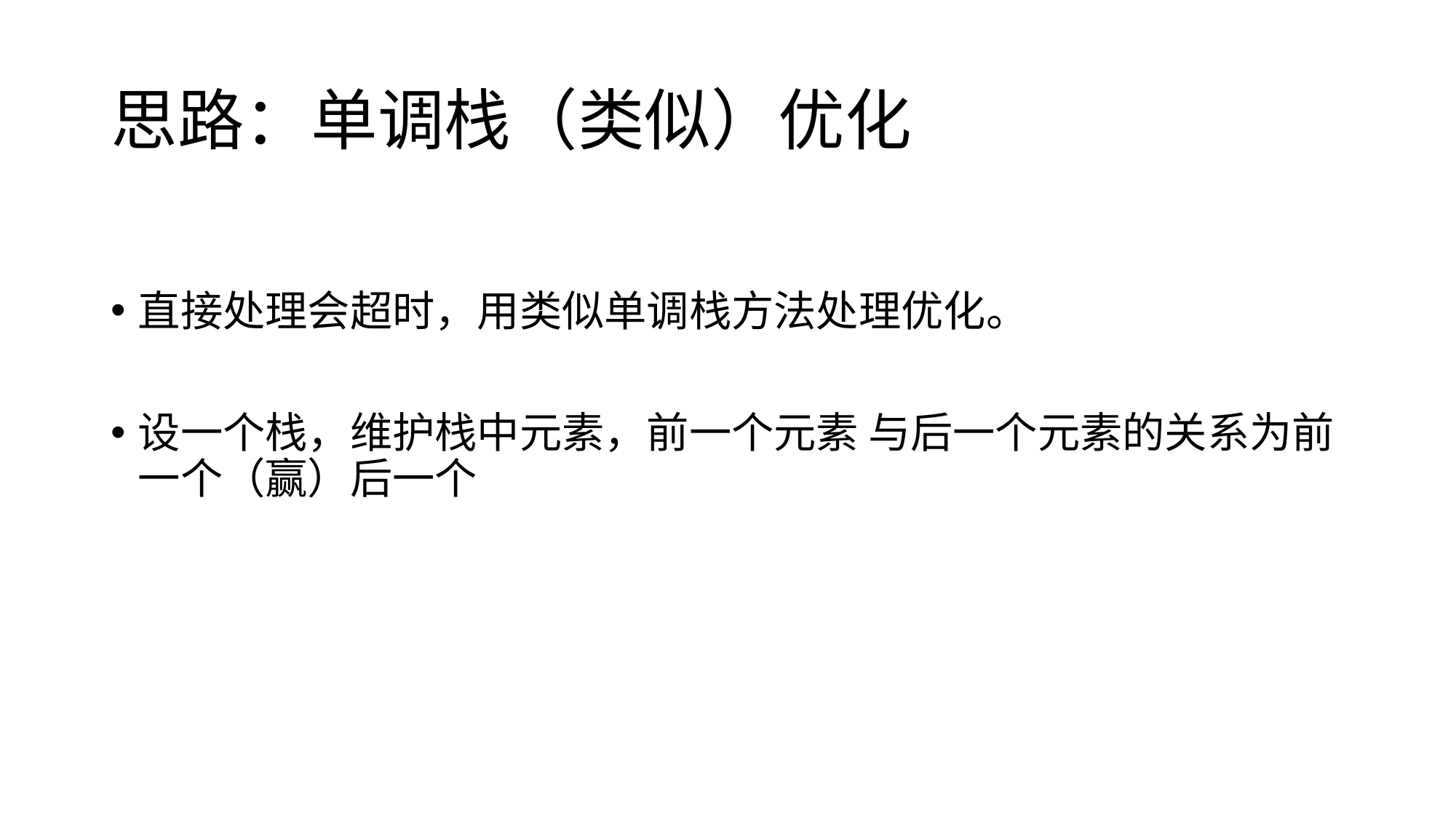

# 思路：单调栈（类似）优化

直接处理会超时，用类似单调栈方法处理优化。

设一个栈，维护栈中元素，前一个元素 与后一个元素的关系为前一个（赢）后一个